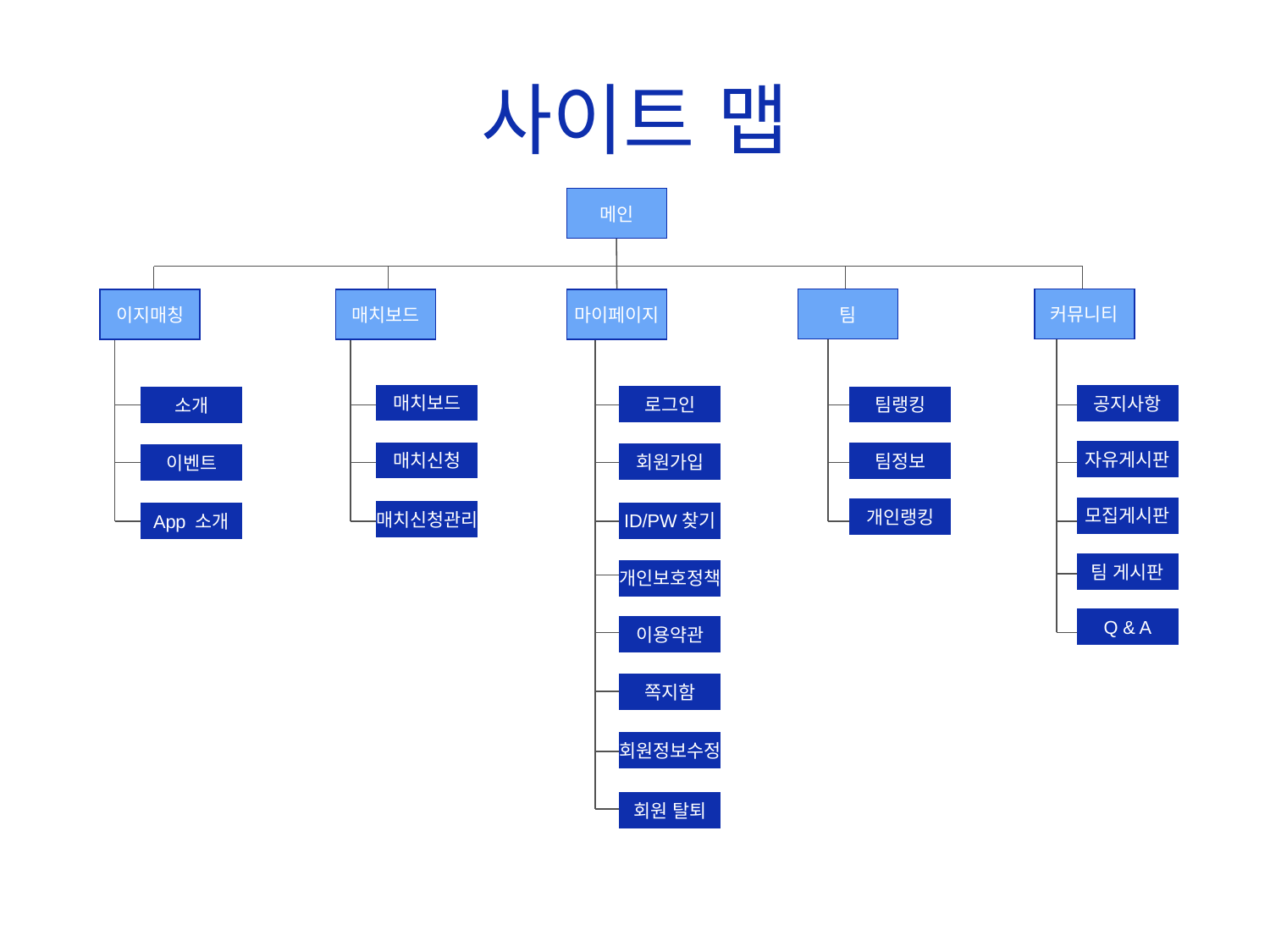

# 사이트 맵
메인
커뮤니티
팀
이지매칭
매치보드
마이페이지
매치보드
공지사항
로그인
팀랭킹
소개
자유게시판
매치신청
팀정보
회원가입
이벤트
모집게시판
개인랭킹
매치신청관리
ID/PW찾기
App 소개
팀 게시판
개인보호정책
Q & A
이용약관
쪽지함
회원정보수정
회원 탈퇴